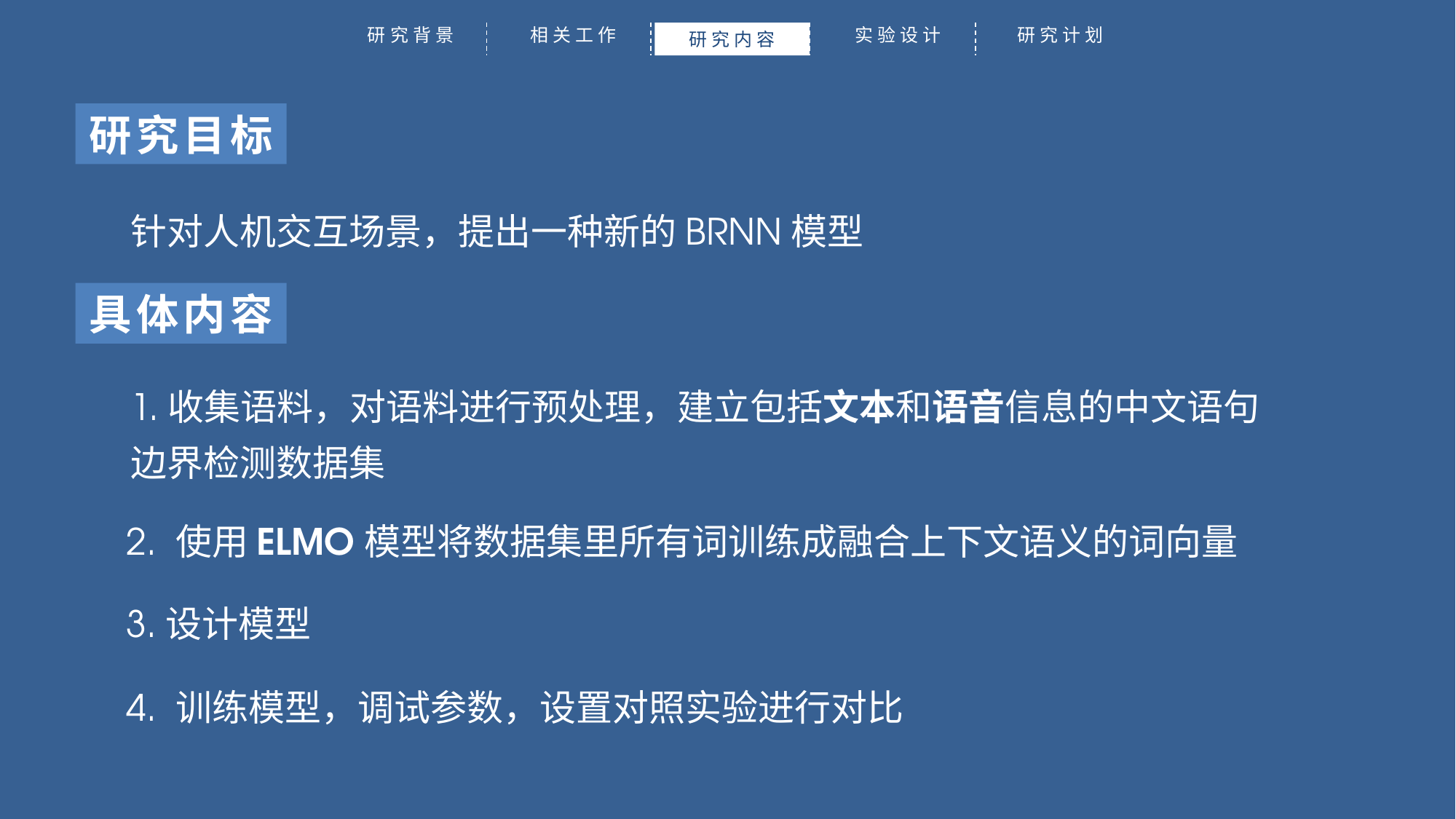

研究背景
相关工作
实验设计
研究计划
研究内容
研究目标
针对人机交互场景，提出一种新的BRNN模型
具体内容
1.收集语料，对语料进行预处理，建立包括文本和语音信息的中文语句边界检测数据集
2. 使用ELMO模型将数据集里所有词训练成融合上下文语义的词向量
3.设计模型
4. 训练模型，调试参数，设置对照实验进行对比